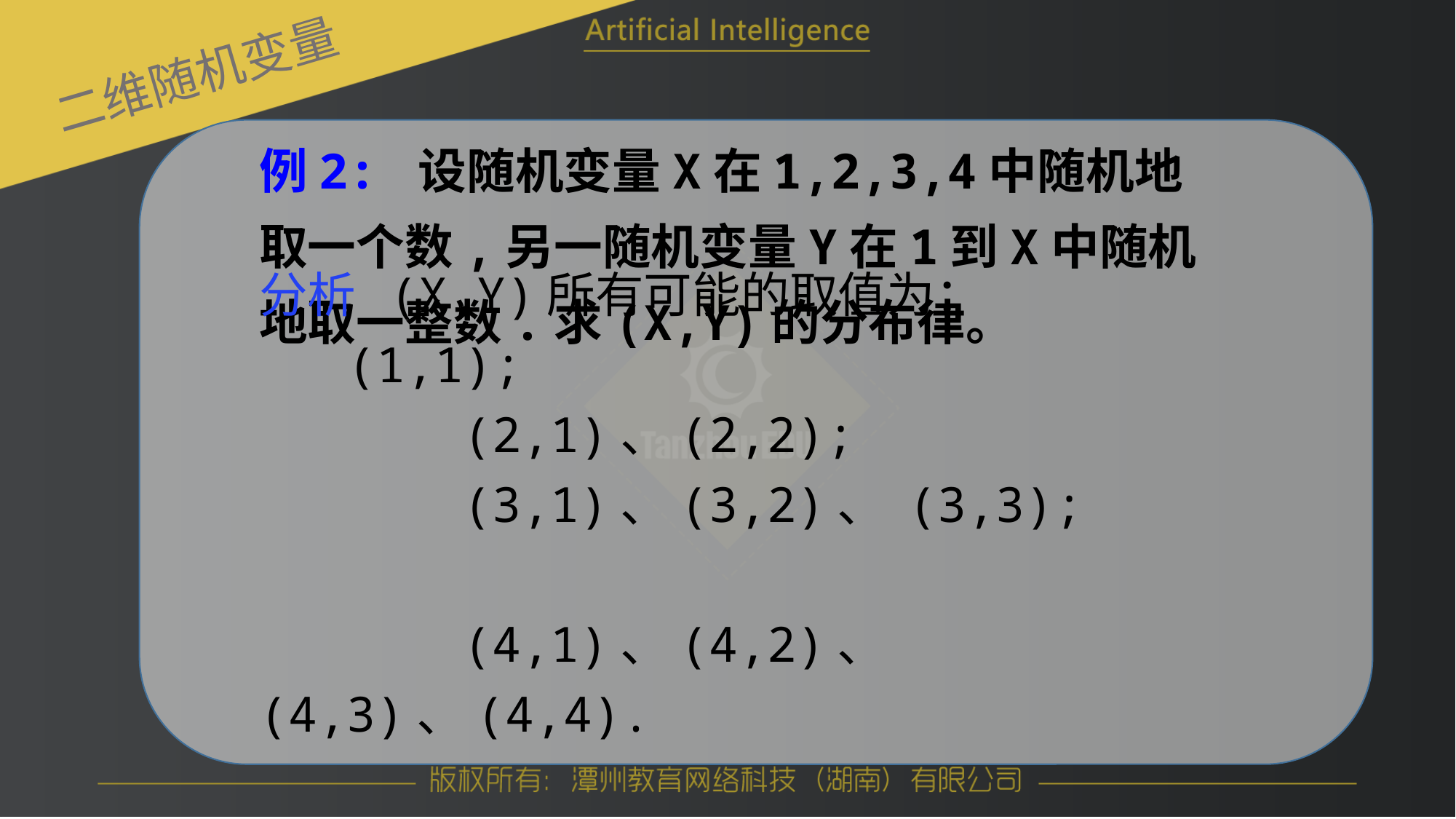

二维随机变量
例2: 设随机变量X在1,2,3,4中随机地取一个数,另一随机变量Y在1到X中随机地取一整数.求(X,Y)的分布律。

分析  (X,Y)所有可能的取值为：
       (1,1);
       (2,1)、(2,2);
       (3,1)、(3,2)、 (3,3);
       (4,1)、(4,2)、 (4,3)、(4,4).